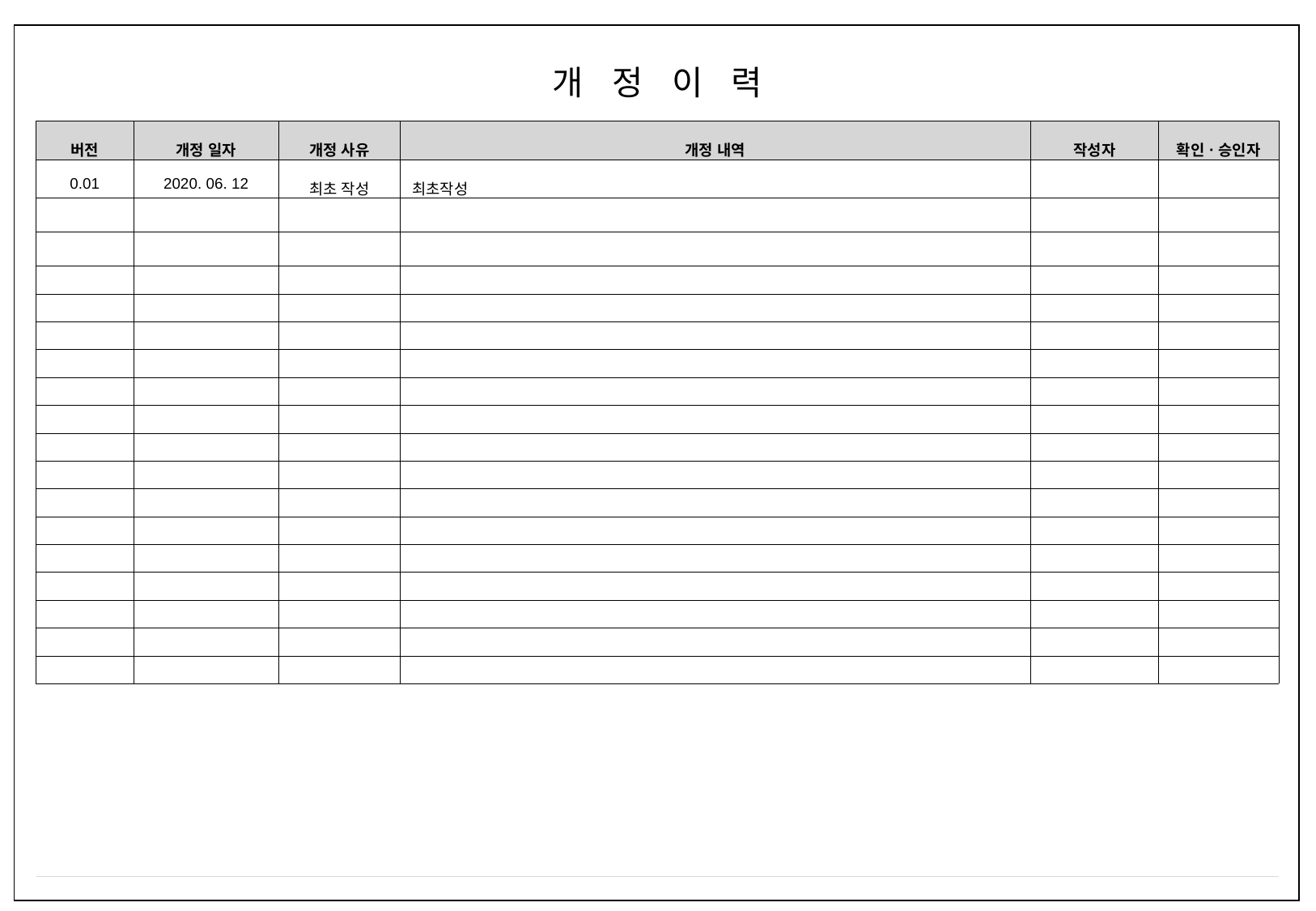

| 버전 | 개정 일자 | 개정 사유 | 개정 내역 | 작성자 | 확인ㆍ승인자 |
| --- | --- | --- | --- | --- | --- |
| 0.01 | 2020. 06. 12 | 최초 작성 | 최초작성 |  |  |
|  |  |  |  |  |  |
|  |  |  |  |  |  |
|  |  |  |  |  |  |
|  |  |  |  |  |  |
|  |  |  |  |  |  |
|  |  |  |  |  |  |
|  |  |  |  |  |  |
|  |  |  |  |  |  |
|  |  |  |  |  |  |
|  |  |  |  |  |  |
|  |  |  |  |  |  |
|  |  |  |  |  |  |
|  |  |  |  |  |  |
|  |  |  |  |  |  |
|  |  |  |  |  |  |
|  |  |  |  |  |  |
|  |  |  |  |  |  |